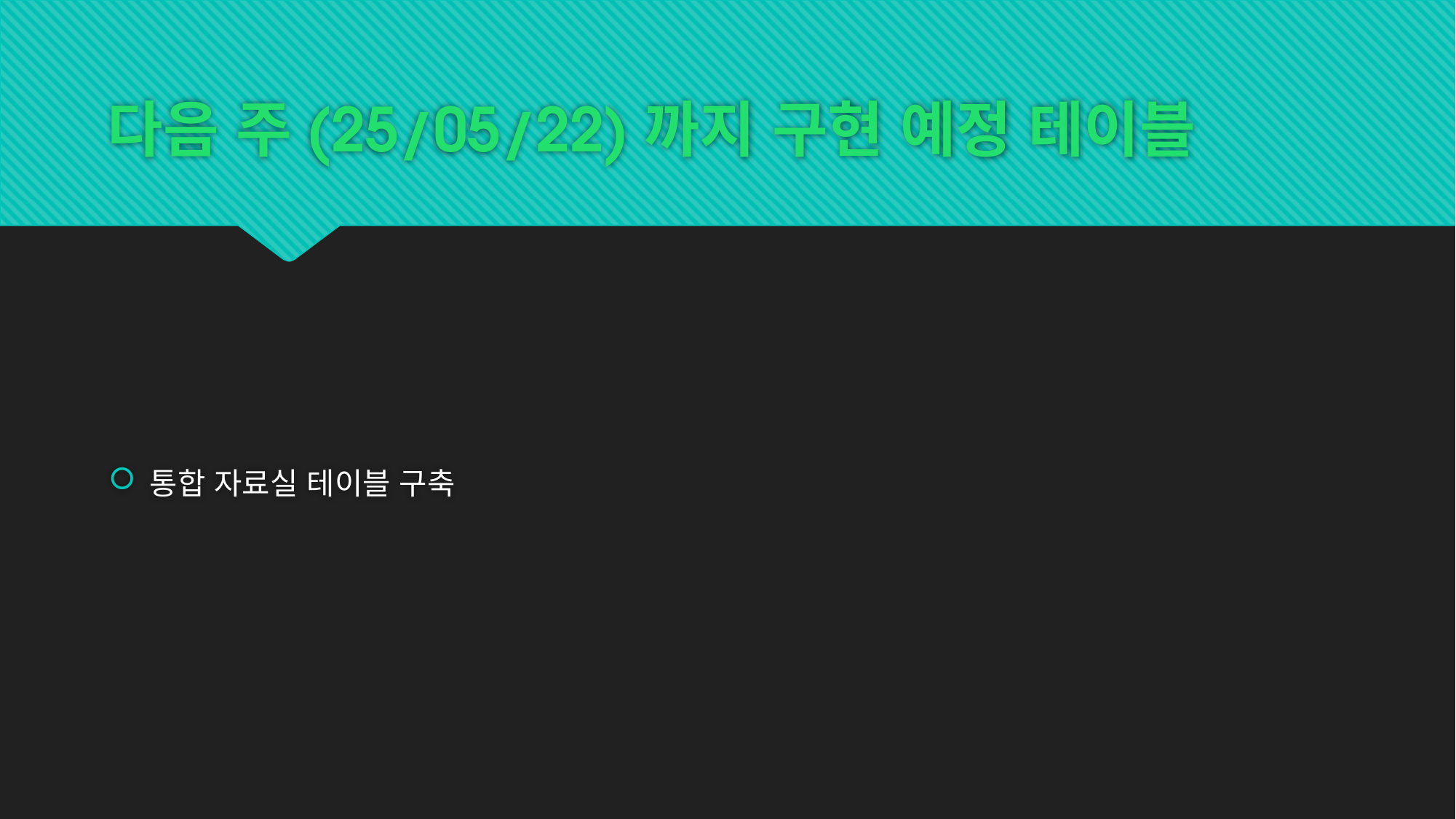

# 다음 주(25/05/22)까지 구현 예정 테이블
통합 자료실 테이블 구축